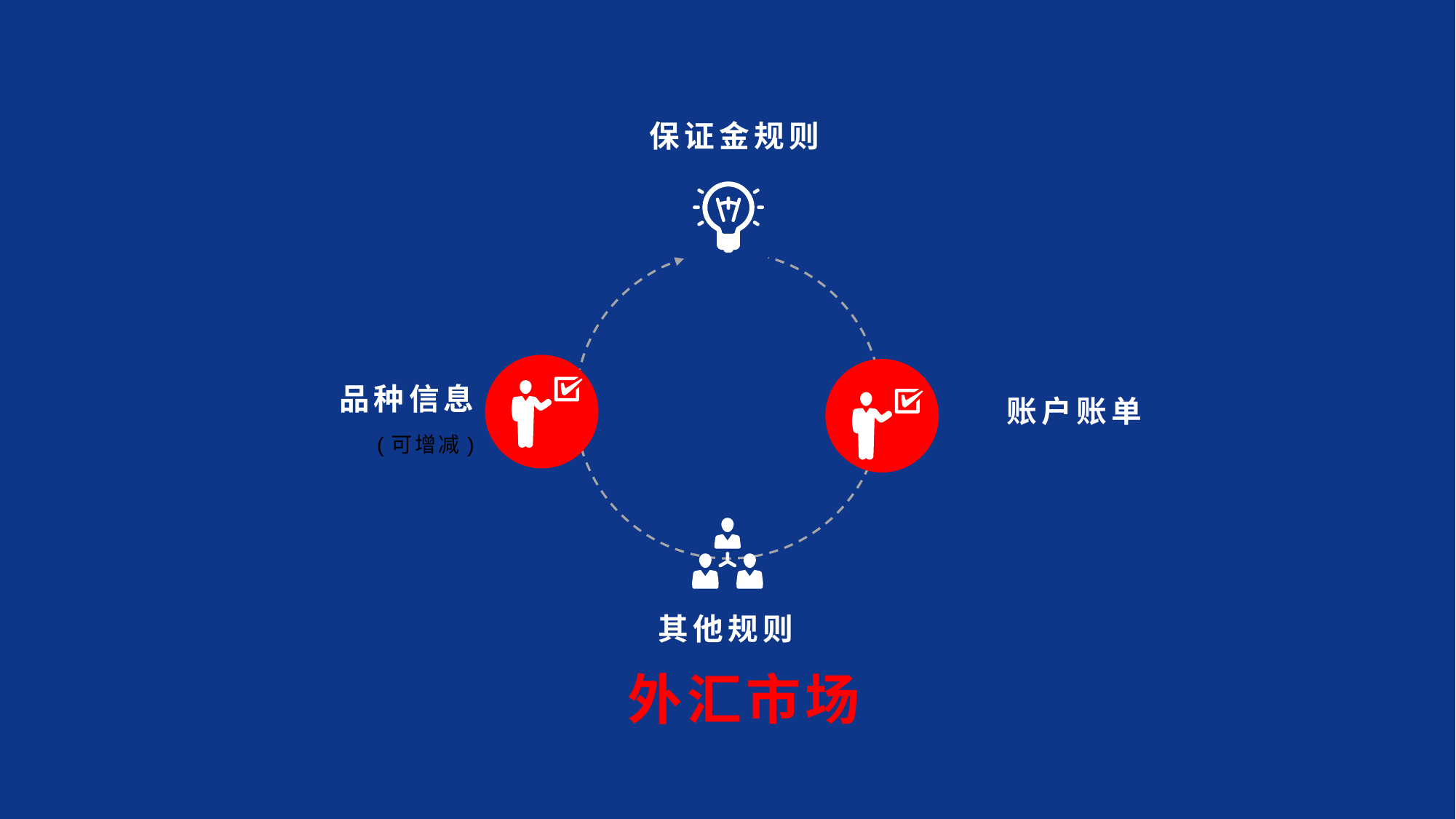

单击此处添加标题
保证金规则

品种信息

账户账单

(可增减)

其他规则

外汇市场